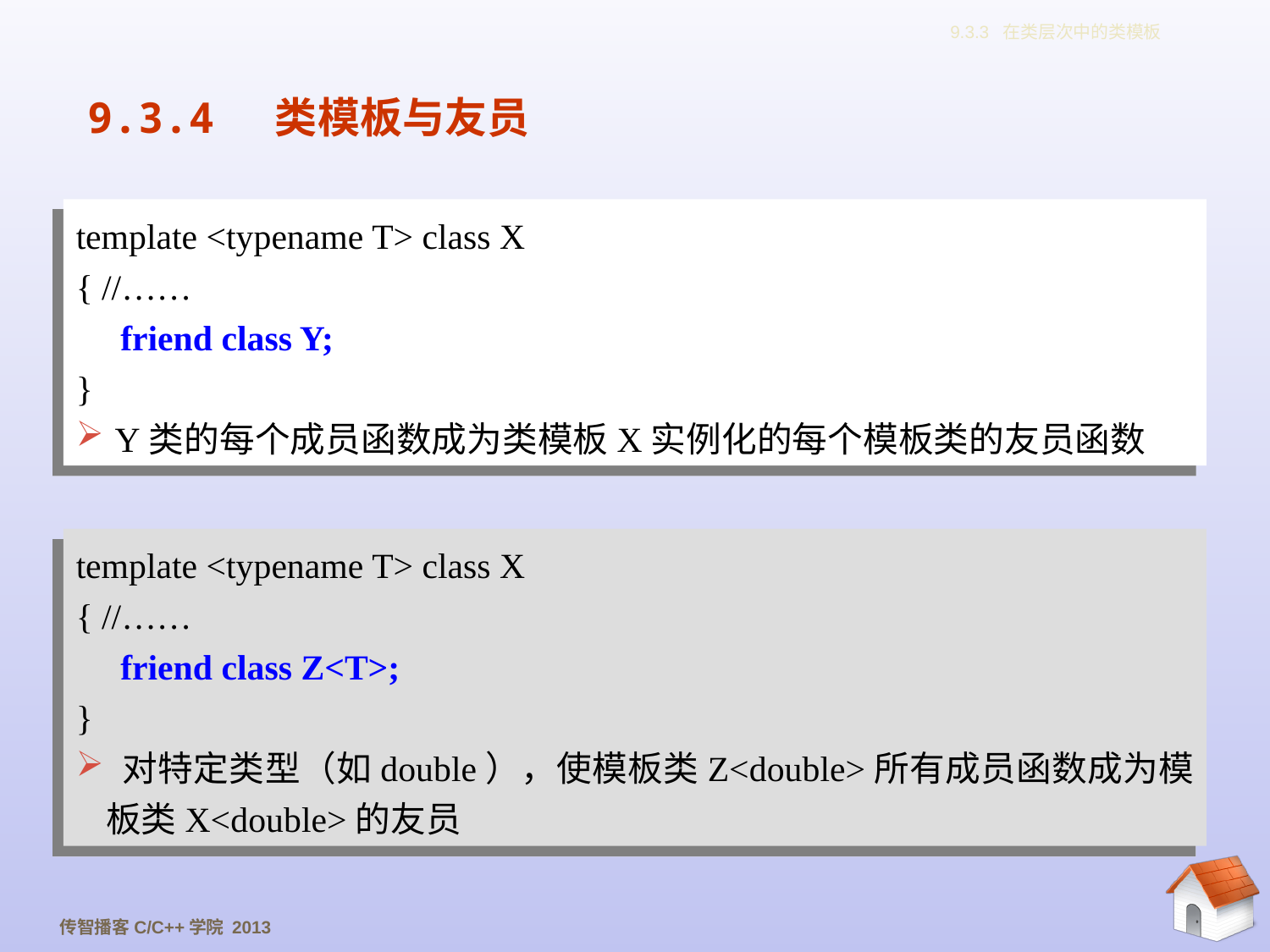

# 9.3.3  在类层次中的类模板
9.3.4  类模板与友员
template <typename T> class X
{ //……
     friend class Y;
}
 Y类的每个成员函数成为类模板X实例化的每个模板类的友员函数
template <typename T> class X
{ //……
     friend class Z<T>;
}
 对特定类型（如double），使模板类Z<double>所有成员函数成为模板类X<double>的友员